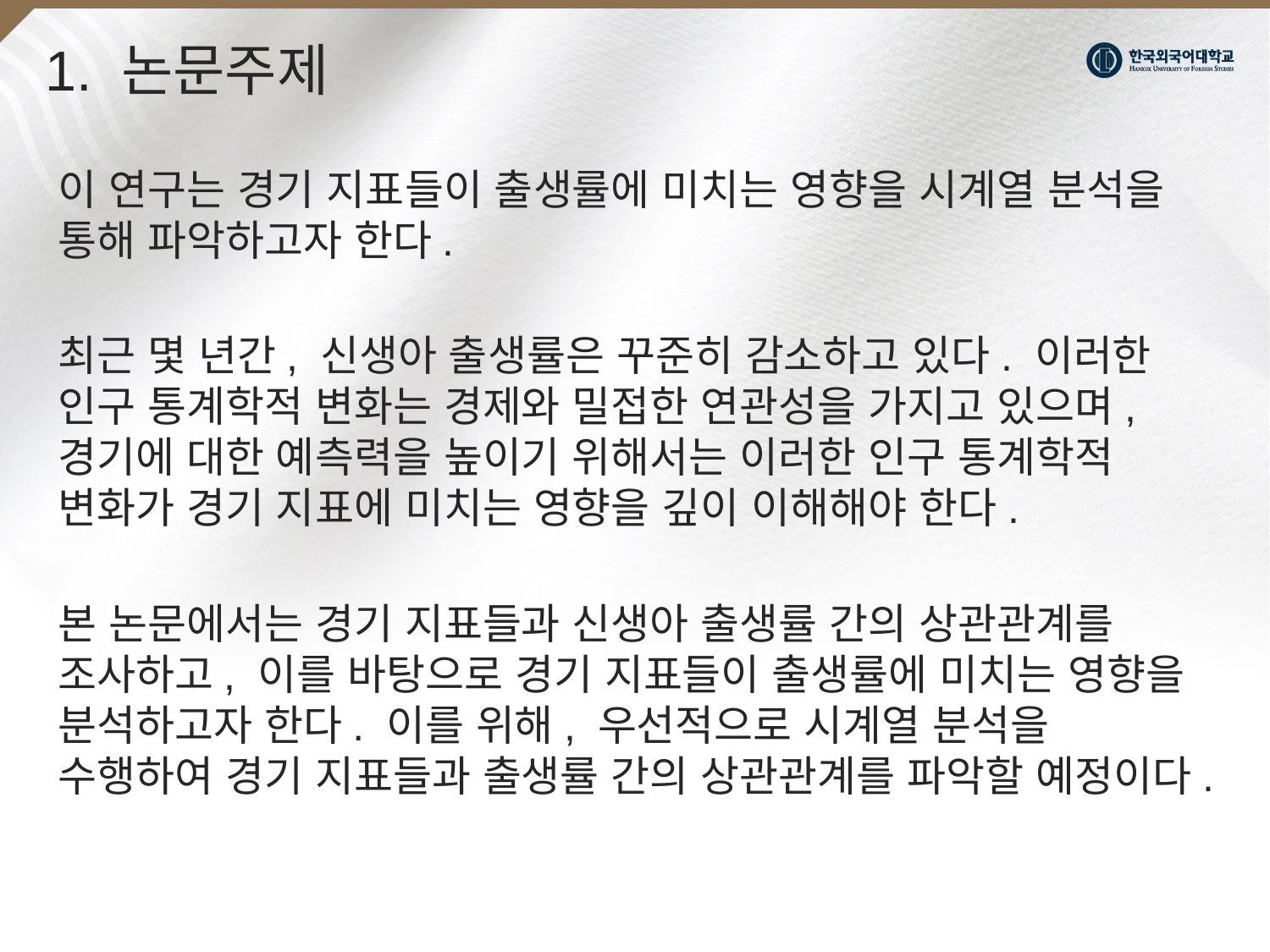

# 1. 논문주제
이 연구는 경기 지표들이 출생률에 미치는 영향을 시계열 분석을 통해 파악하고자 한다.

최근 몇 년간, 신생아 출생률은 꾸준히 감소하고 있다. 이러한 인구 통계학적 변화는 경제와 밀접한 연관성을 가지고 있으며, 경기에 대한 예측력을 높이기 위해서는 이러한 인구 통계학적 변화가 경기 지표에 미치는 영향을 깊이 이해해야 한다.

본 논문에서는 경기 지표들과 신생아 출생률 간의 상관관계를 조사하고, 이를 바탕으로 경기 지표들이 출생률에 미치는 영향을 분석하고자 한다. 이를 위해, 우선적으로 시계열 분석을 수행하여 경기 지표들과 출생률 간의 상관관계를 파악할 예정이다.